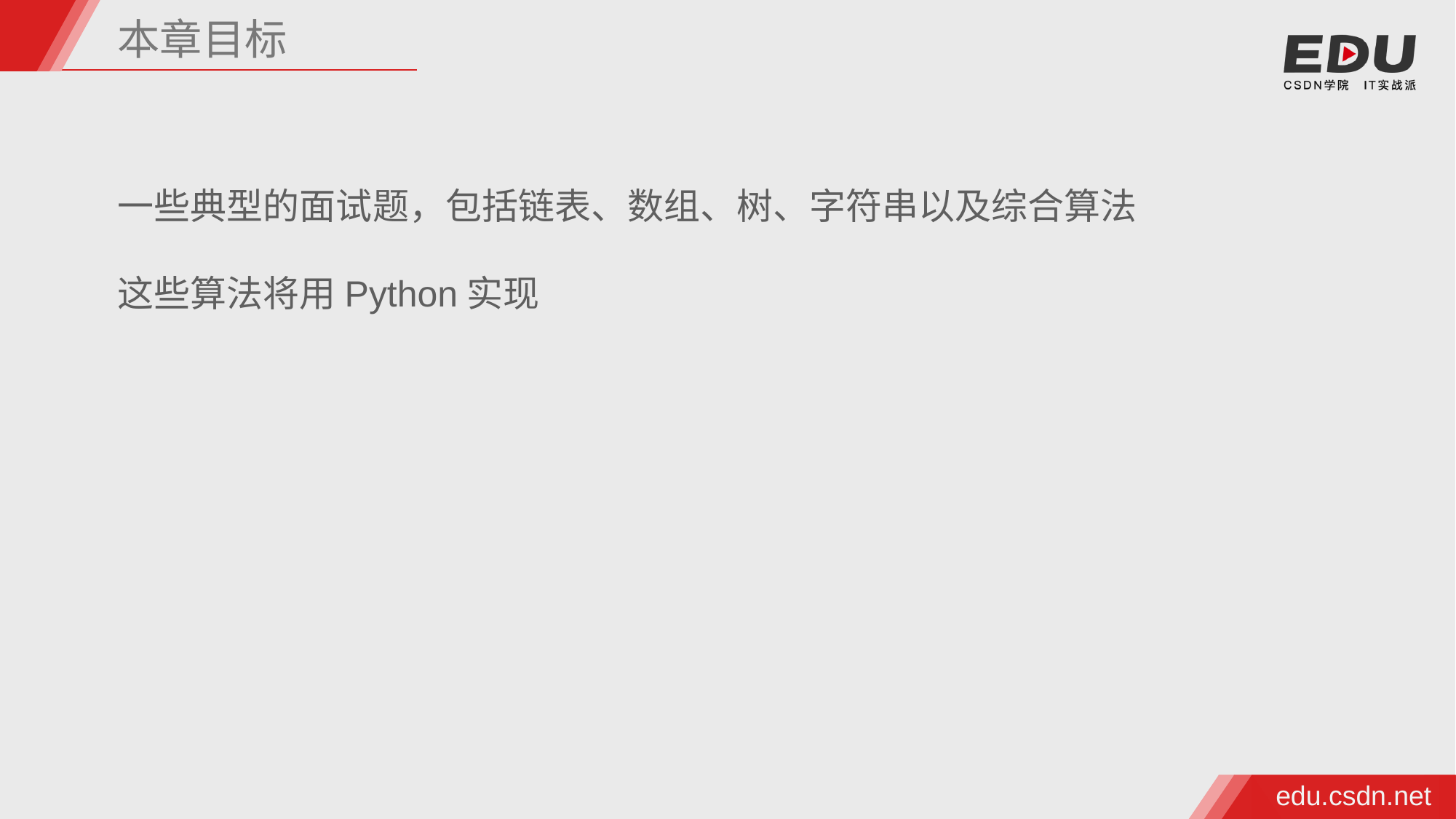

本章目标
一些典型的面试题，包括链表、数组、树、字符串以及综合算法
这些算法将用Python实现
edu.csdn.net